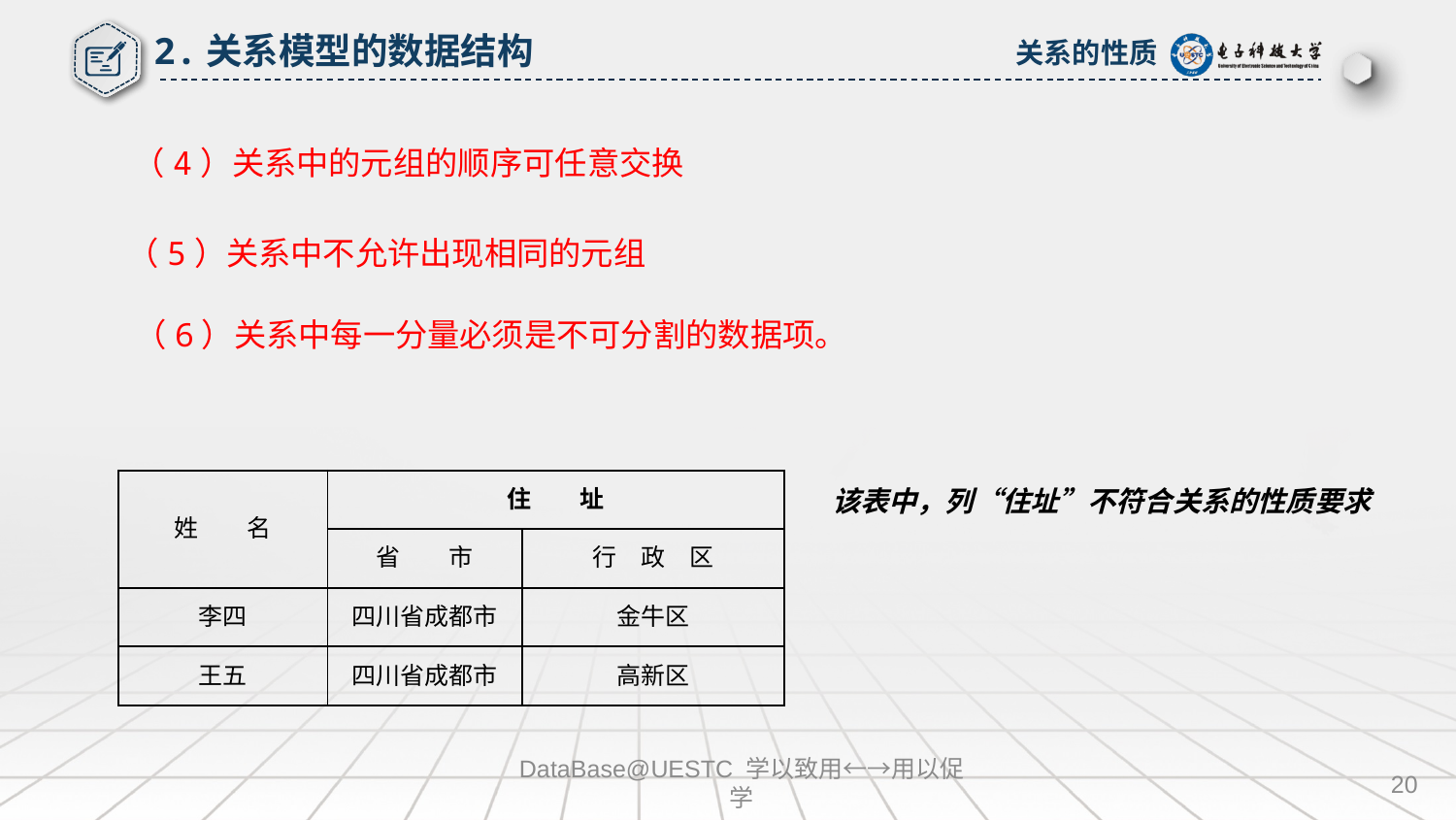

2.关系模型的数据结构
关系的性质
（4）关系中的元组的顺序可任意交换
（5）关系中不允许出现相同的元组
（6）关系中每一分量必须是不可分割的数据项。
该表中，列“住址”不符合关系的性质要求
| 姓　　名 | 住　　址 |  |
| --- | --- | --- |
|  | 省　　市 | 行　政　区 |
| 李四 | 四川省成都市 | 金牛区 |
| 王五 | 四川省成都市 | 高新区 |
DataBase@UESTC 学以致用←→用以促学
20